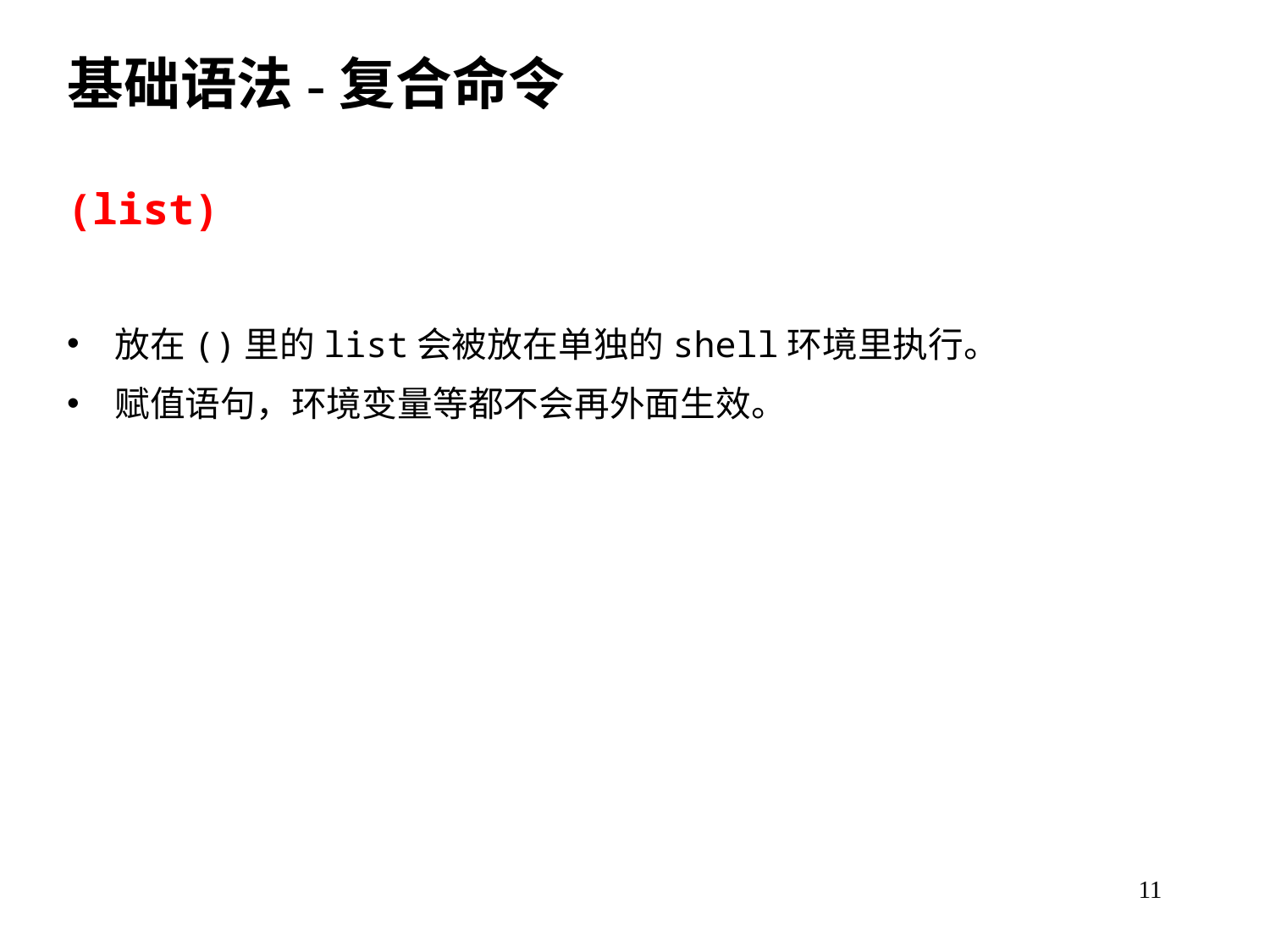

基础语法-复合命令
(list)
放在()里的list会被放在单独的shell环境里执行。
赋值语句，环境变量等都不会再外面生效。
11